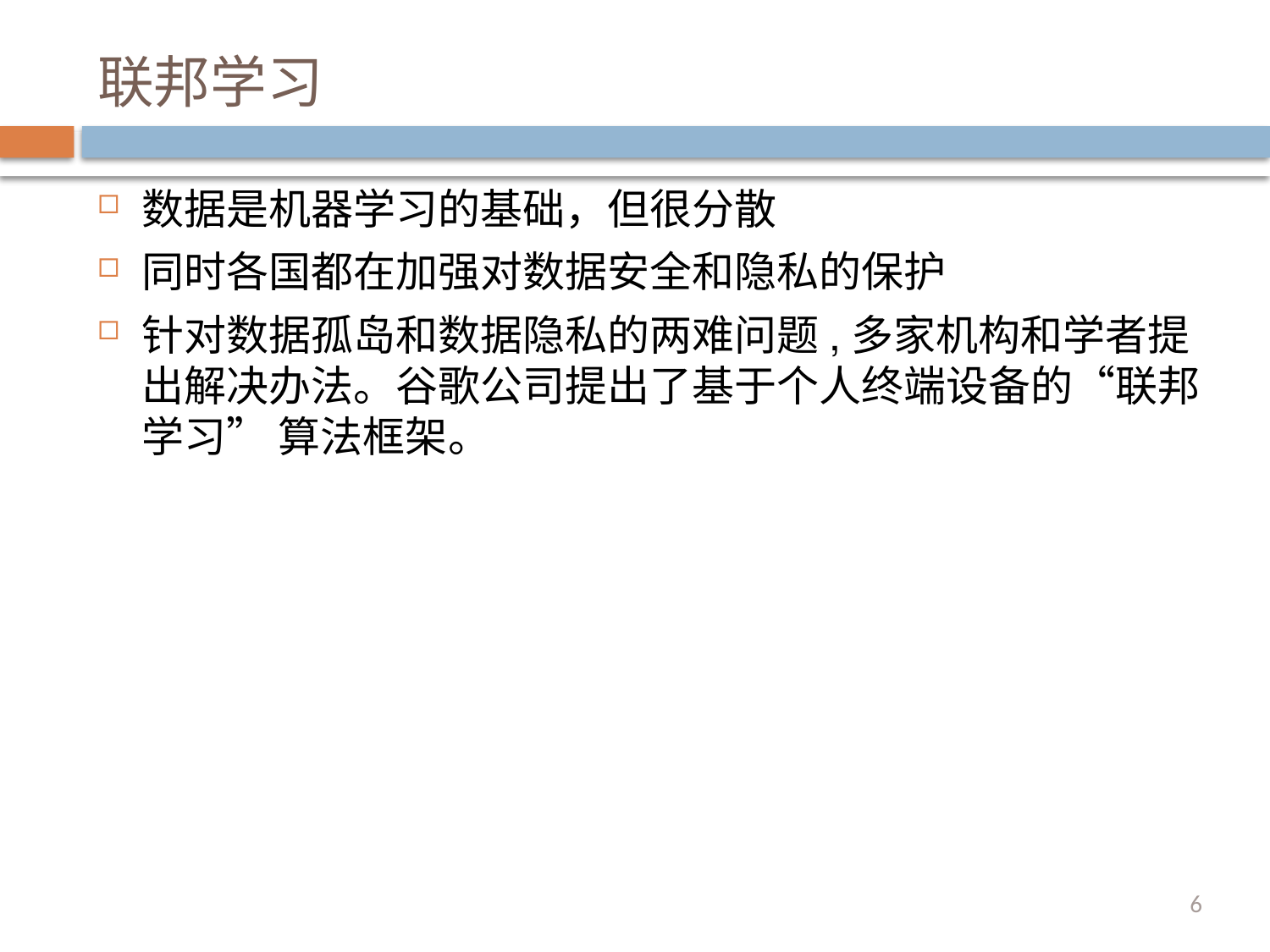

# 联邦学习
数据是机器学习的基础，但很分散
同时各国都在加强对数据安全和隐私的保护
针对数据孤岛和数据隐私的两难问题,多家机构和学者提出解决办法。谷歌公司提出了基于个人终端设备的“联邦学习” 算法框架。
6